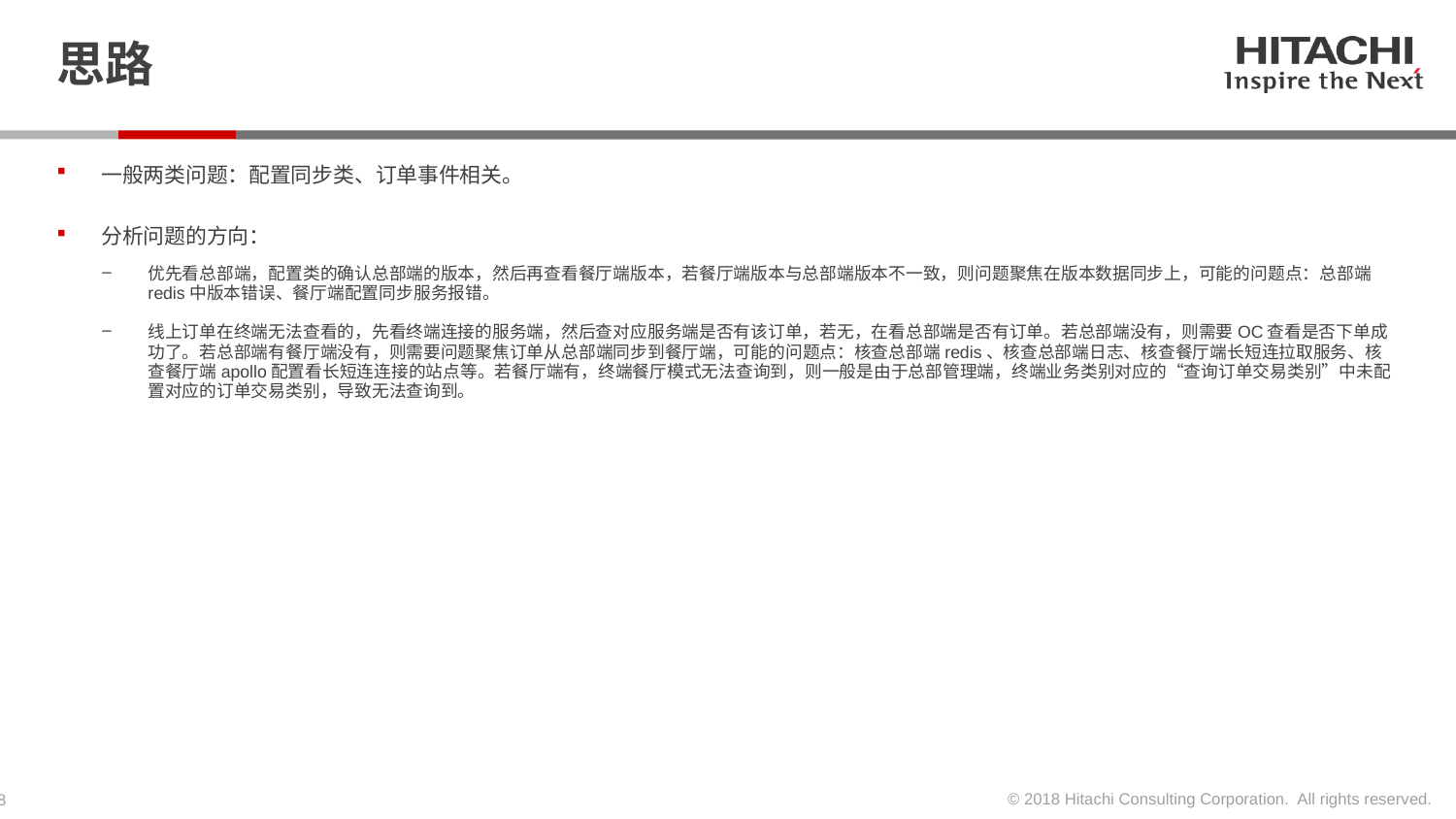

# 思路
一般两类问题：配置同步类、订单事件相关。
分析问题的方向：
优先看总部端，配置类的确认总部端的版本，然后再查看餐厅端版本，若餐厅端版本与总部端版本不一致，则问题聚焦在版本数据同步上，可能的问题点：总部端redis中版本错误、餐厅端配置同步服务报错。
线上订单在终端无法查看的，先看终端连接的服务端，然后查对应服务端是否有该订单，若无，在看总部端是否有订单。若总部端没有，则需要OC查看是否下单成功了。若总部端有餐厅端没有，则需要问题聚焦订单从总部端同步到餐厅端，可能的问题点：核查总部端redis、核查总部端日志、核查餐厅端长短连拉取服务、核查餐厅端apollo配置看长短连连接的站点等。若餐厅端有，终端餐厅模式无法查询到，则一般是由于总部管理端，终端业务类别对应的“查询订单交易类别”中未配置对应的订单交易类别，导致无法查询到。